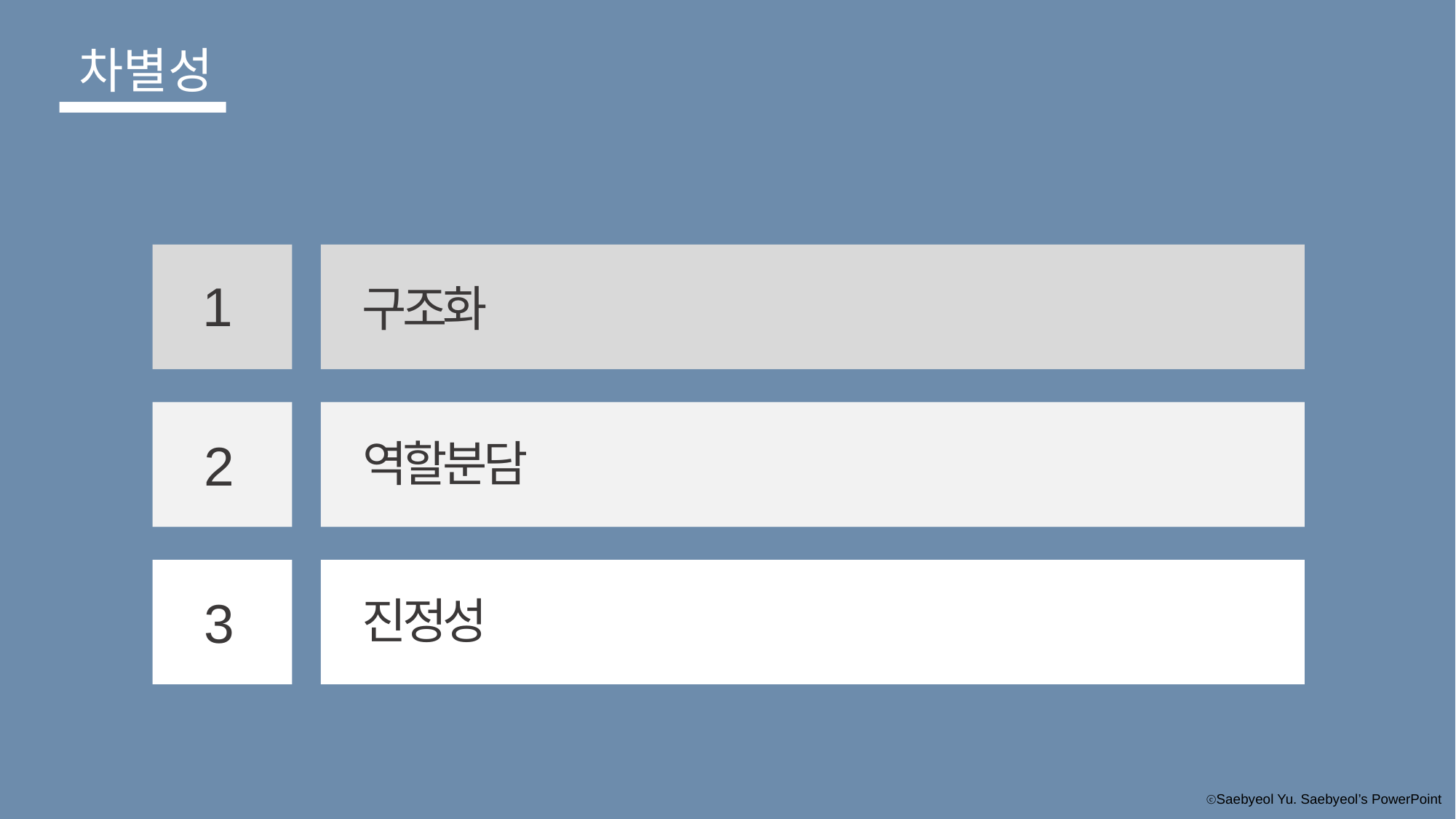

차별성

1
구조화

2
역할분담

3
진정성